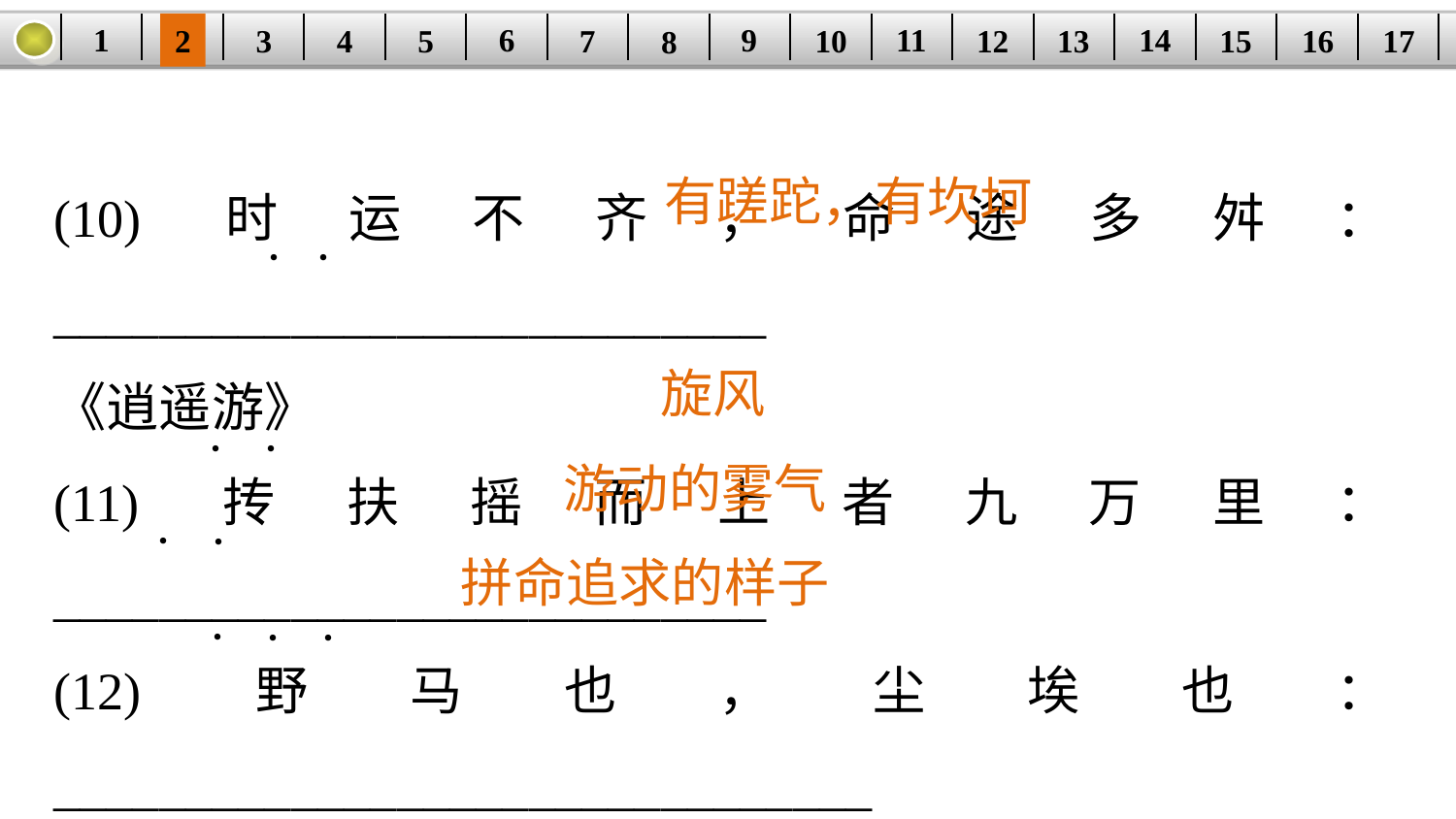

14
1
11
9
6
3
15
12
5
2
16
13
10
|  |  |  |  |  |  |  |  |  |  |  |  |  |  |  |  |  |
| --- | --- | --- | --- | --- | --- | --- | --- | --- | --- | --- | --- | --- | --- | --- | --- | --- |
7
4
17
8

(10)时运不齐，命途多舛：___________________________
《逍遥游》
(11)抟扶摇而上者九万里：___________________________
(12)野马也，尘埃也：_______________________________
(13)未数数然也：___________________________________
有蹉跎，有坎坷
·
·
旋风
·
·
游动的雾气
·
·
拼命追求的样子
·
·
·